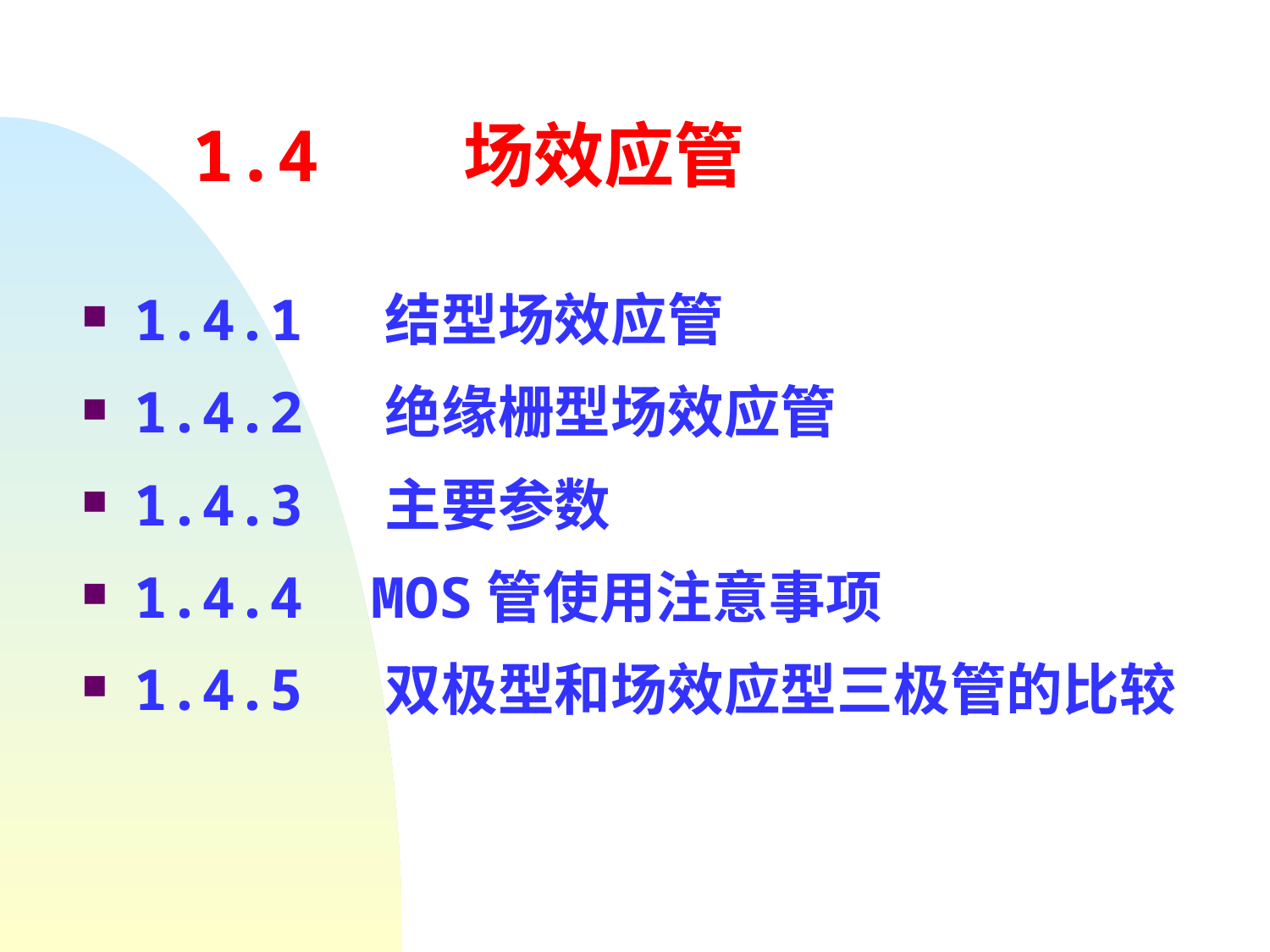

# 1.4   场效应管
1.4.1  结型场效应管
1.4.2  绝缘栅型场效应管
1.4.3  主要参数
1.4.4  MOS管使用注意事项
1.4.5  双极型和场效应型三极管的比较